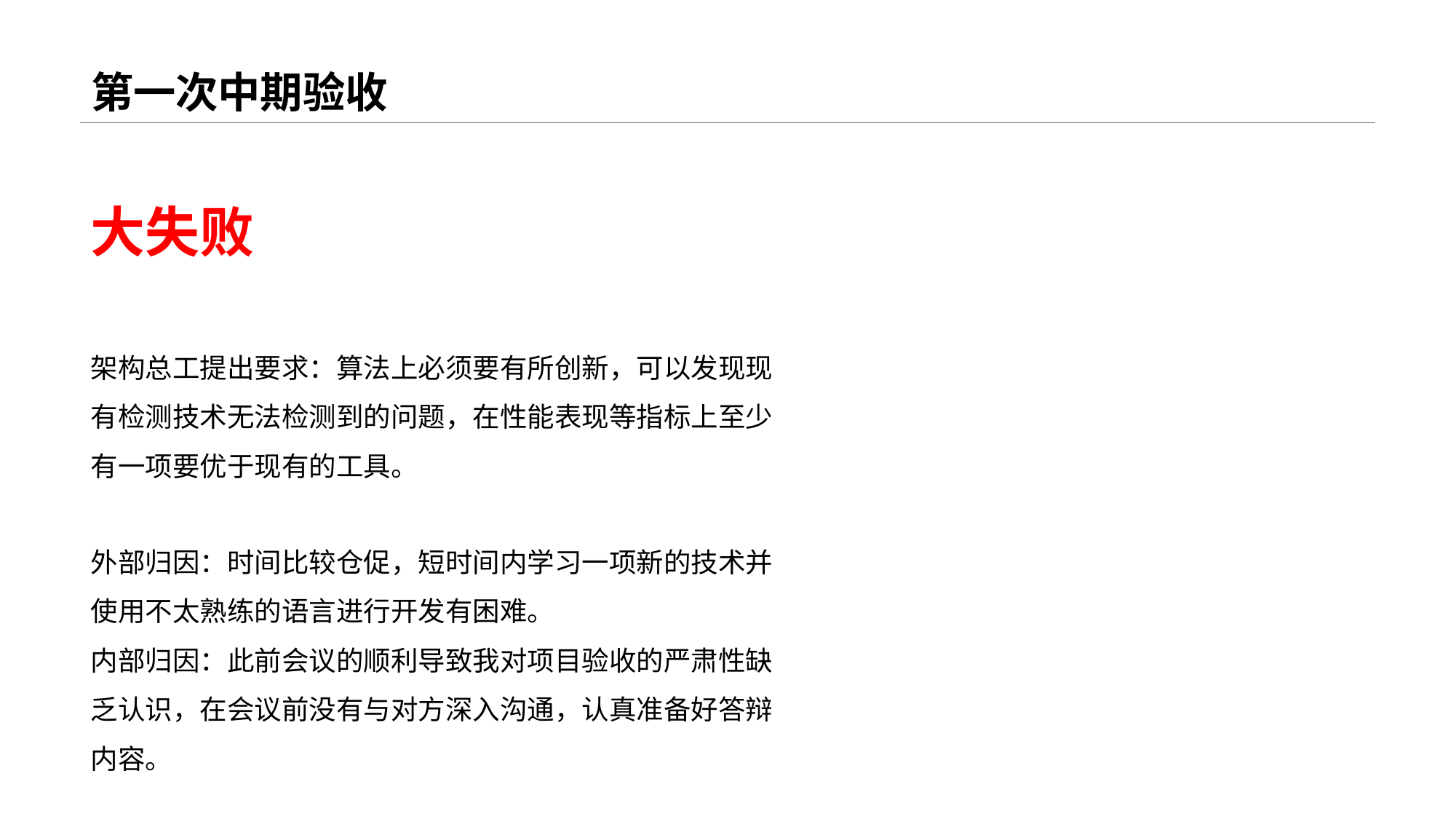

# 第一次中期验收
大失败
架构总工提出要求：算法上必须要有所创新，可以发现现有检测技术无法检测到的问题，在性能表现等指标上至少有一项要优于现有的工具。
外部归因：时间比较仓促，短时间内学习一项新的技术并使用不太熟练的语言进行开发有困难。
内部归因：此前会议的顺利导致我对项目验收的严肃性缺乏认识，在会议前没有与对方深入沟通，认真准备好答辩内容。